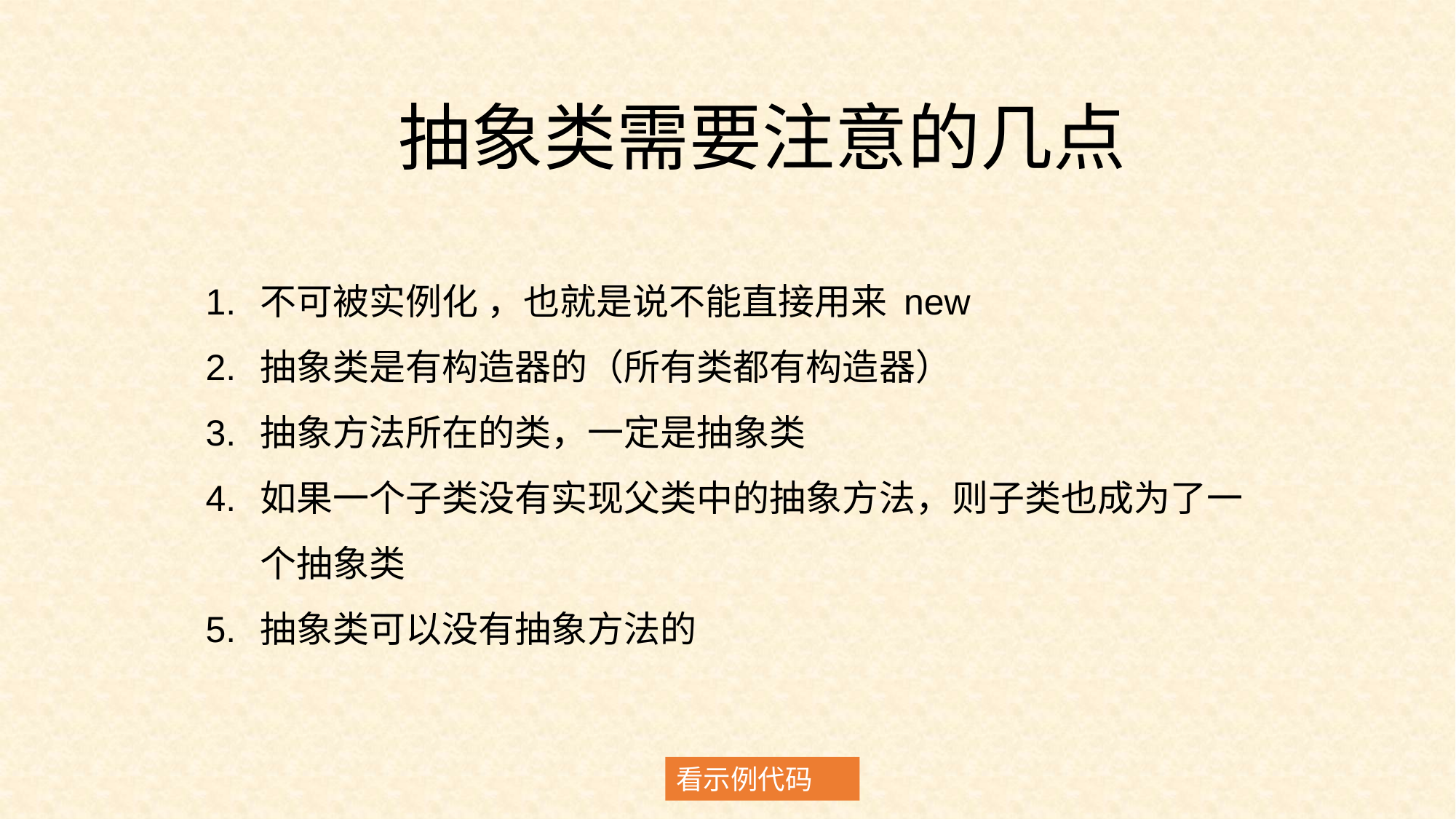

抽象类需要注意的几点
不可被实例化 ，也就是说不能直接用来 new
抽象类是有构造器的（所有类都有构造器）
抽象方法所在的类，一定是抽象类
如果一个子类没有实现父类中的抽象方法，则子类也成为了一个抽象类
抽象类可以没有抽象方法的
看示例代码